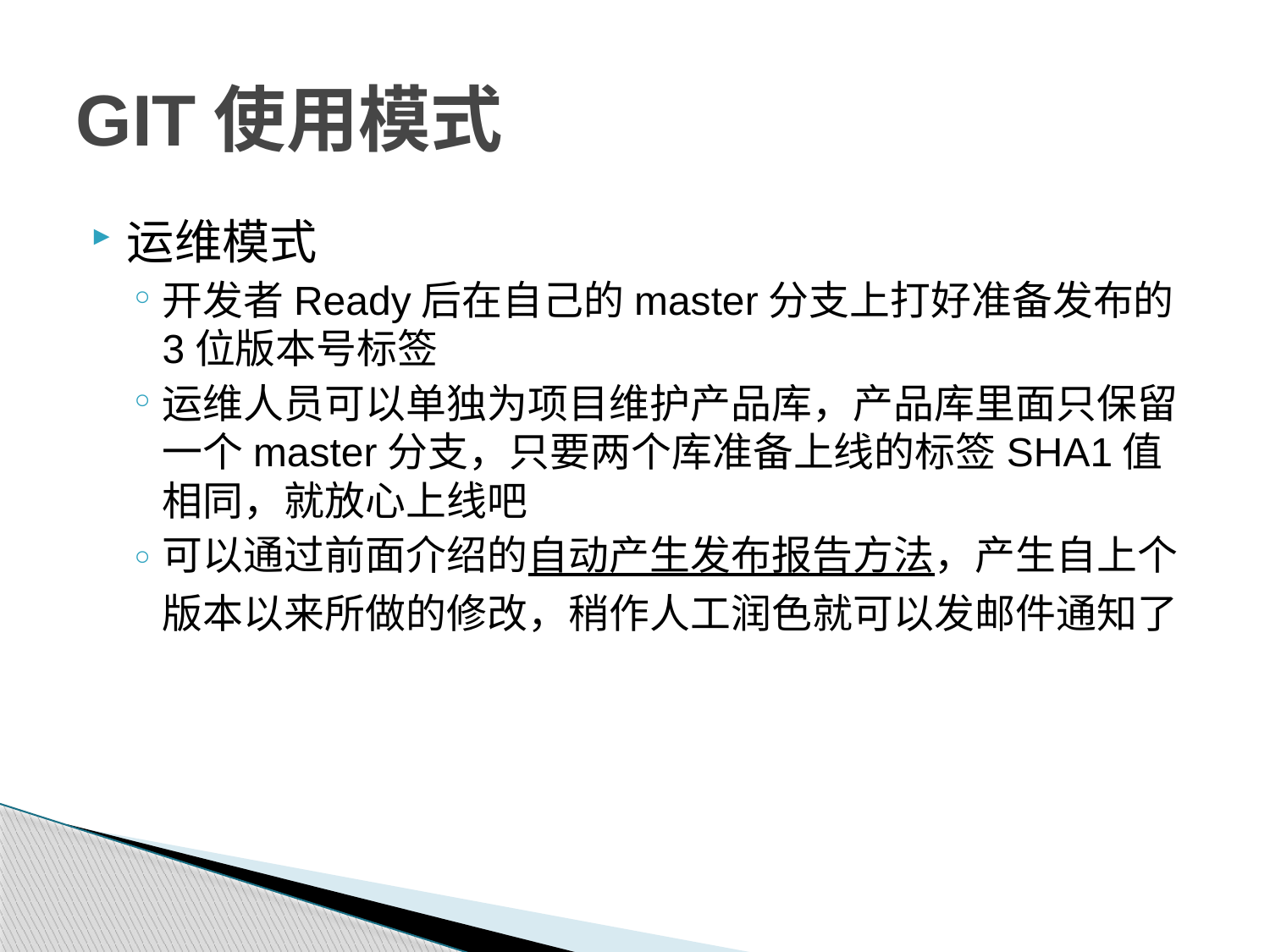

# GIT使用模式
运维模式
开发者Ready后在自己的master分支上打好准备发布的3位版本号标签
运维人员可以单独为项目维护产品库，产品库里面只保留一个master分支，只要两个库准备上线的标签SHA1值相同，就放心上线吧
可以通过前面介绍的自动产生发布报告方法，产生自上个版本以来所做的修改，稍作人工润色就可以发邮件通知了